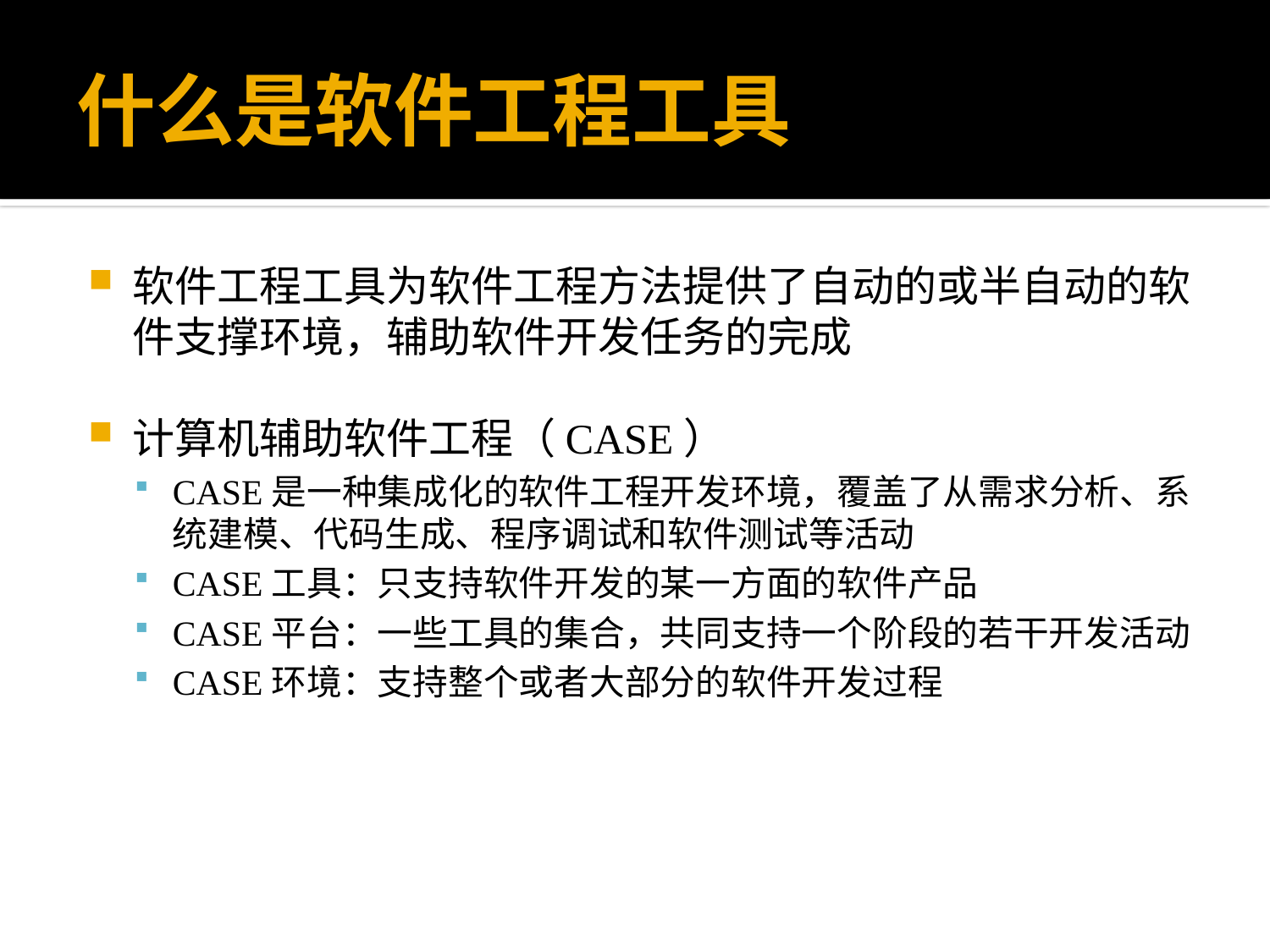

# 什么是软件工程工具
软件工程工具为软件工程方法提供了自动的或半自动的软件支撑环境，辅助软件开发任务的完成

计算机辅助软件工程（CASE）
CASE是一种集成化的软件工程开发环境，覆盖了从需求分析、系统建模、代码生成、程序调试和软件测试等活动
CASE工具：只支持软件开发的某一方面的软件产品
CASE平台：一些工具的集合，共同支持一个阶段的若干开发活动
CASE环境：支持整个或者大部分的软件开发过程